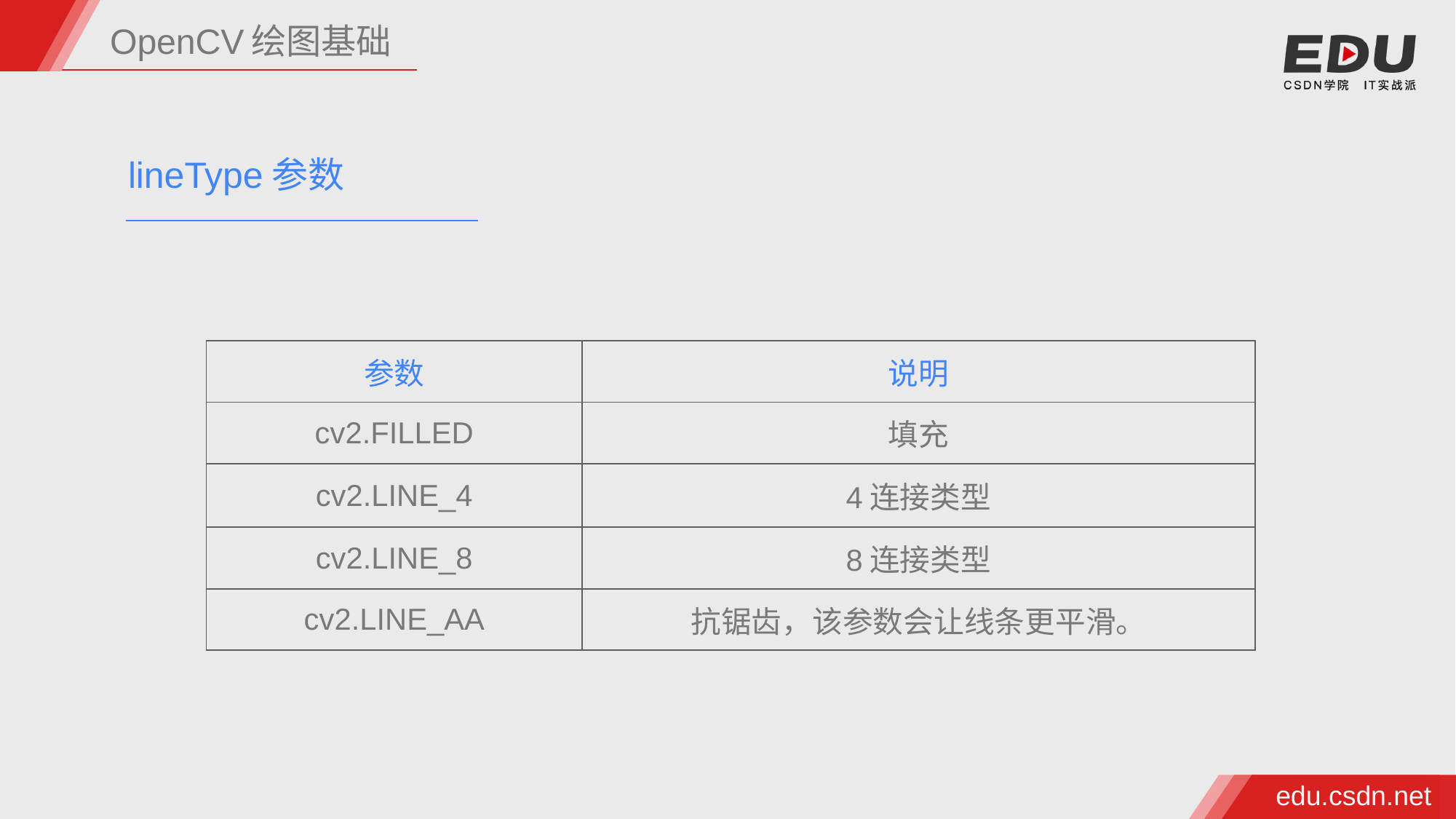

OpenCV绘图基础
lineType参数
| 参数 | 说明 |
| --- | --- |
| cv2.FILLED | 填充 |
| cv2.LINE\_4 | 4连接类型 |
| cv2.LINE\_8 | 8连接类型 |
| cv2.LINE\_AA | 抗锯齿，该参数会让线条更平滑。 |